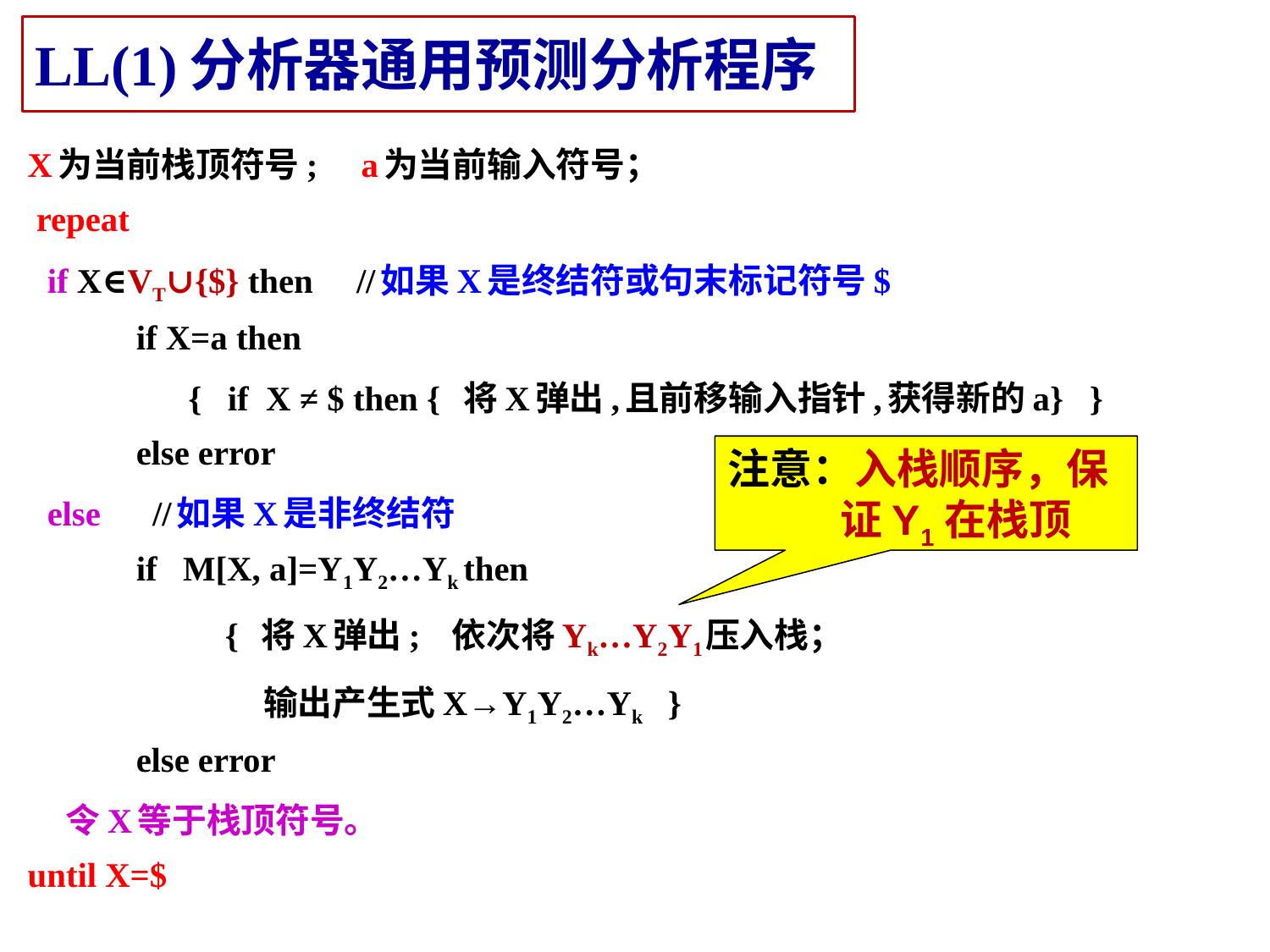

LL(1)分析器通用预测分析程序
X为当前栈顶符号;     a为当前输入符号；
 repeat
	if X∈VT∪{$} then     //如果X是终结符或句末标记符号$
		if X=a then
		      {   if  X ≠ $ then {  将X弹出,且前移输入指针,获得新的a}   }
		else error
	else      //如果X是非终结符
		if   M[X, a]=Y1Y2…Yk then
			{  将X弹出;   依次将Yk…Y2Y1压入栈；
			    输出产生式X→Y1Y2…Yk     }
		else error
    令X等于栈顶符号。
until X=$
注意：入栈顺序，保证Y1在栈顶